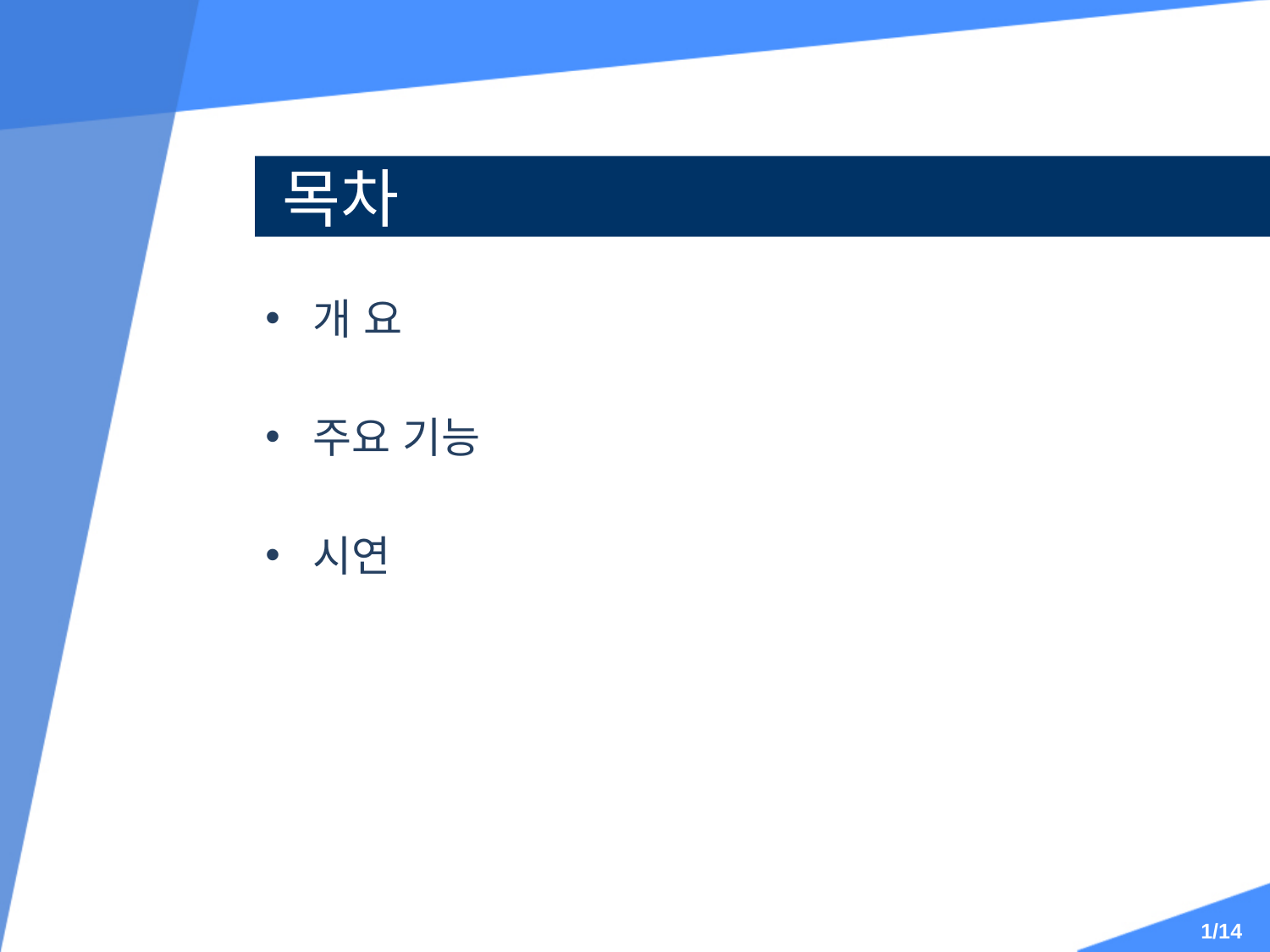

목차
개 요

주요 기능

시연

1/14